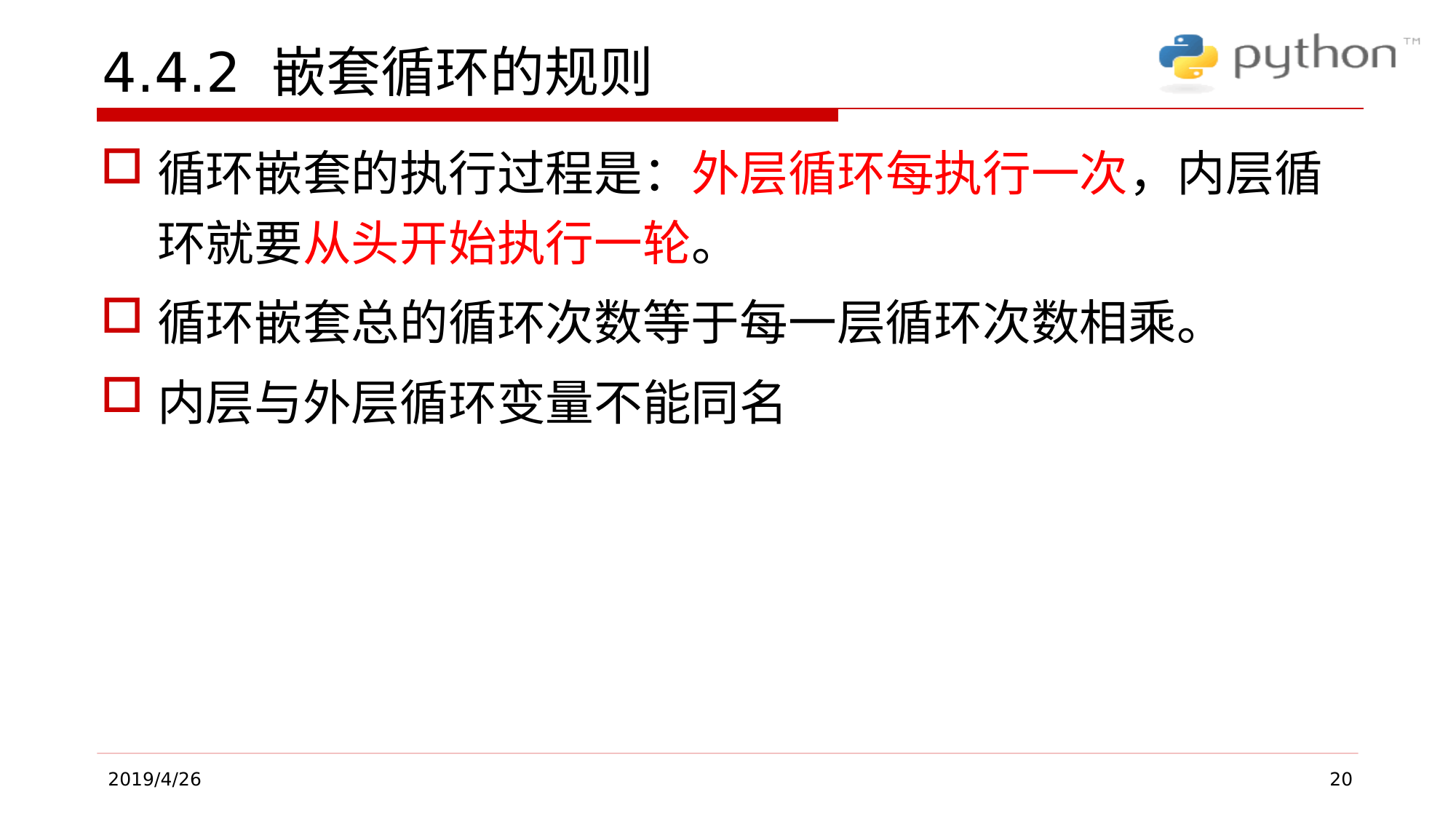

# 4.4.2 嵌套循环的规则
循环嵌套的执行过程是：外层循环每执行一次，内层循环就要从头开始执行一轮。
循环嵌套总的循环次数等于每一层循环次数相乘。
内层与外层循环变量不能同名

20
2019/4/26